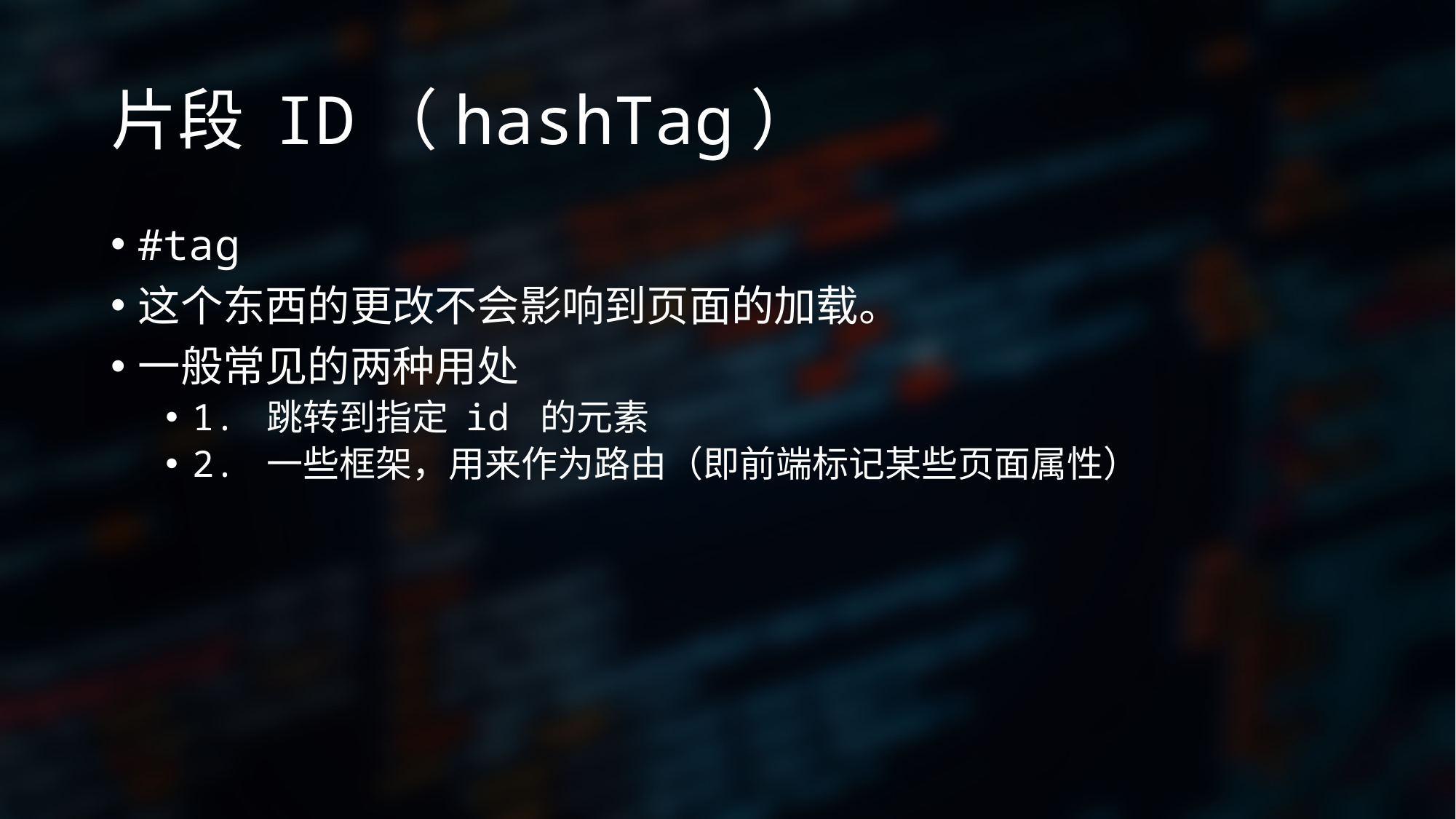

# 片段 ID（hashTag）
#tag
这个东西的更改不会影响到页面的加载。
一般常见的两种用处
1. 跳转到指定 id 的元素
2. 一些框架，用来作为路由（即前端标记某些页面属性）